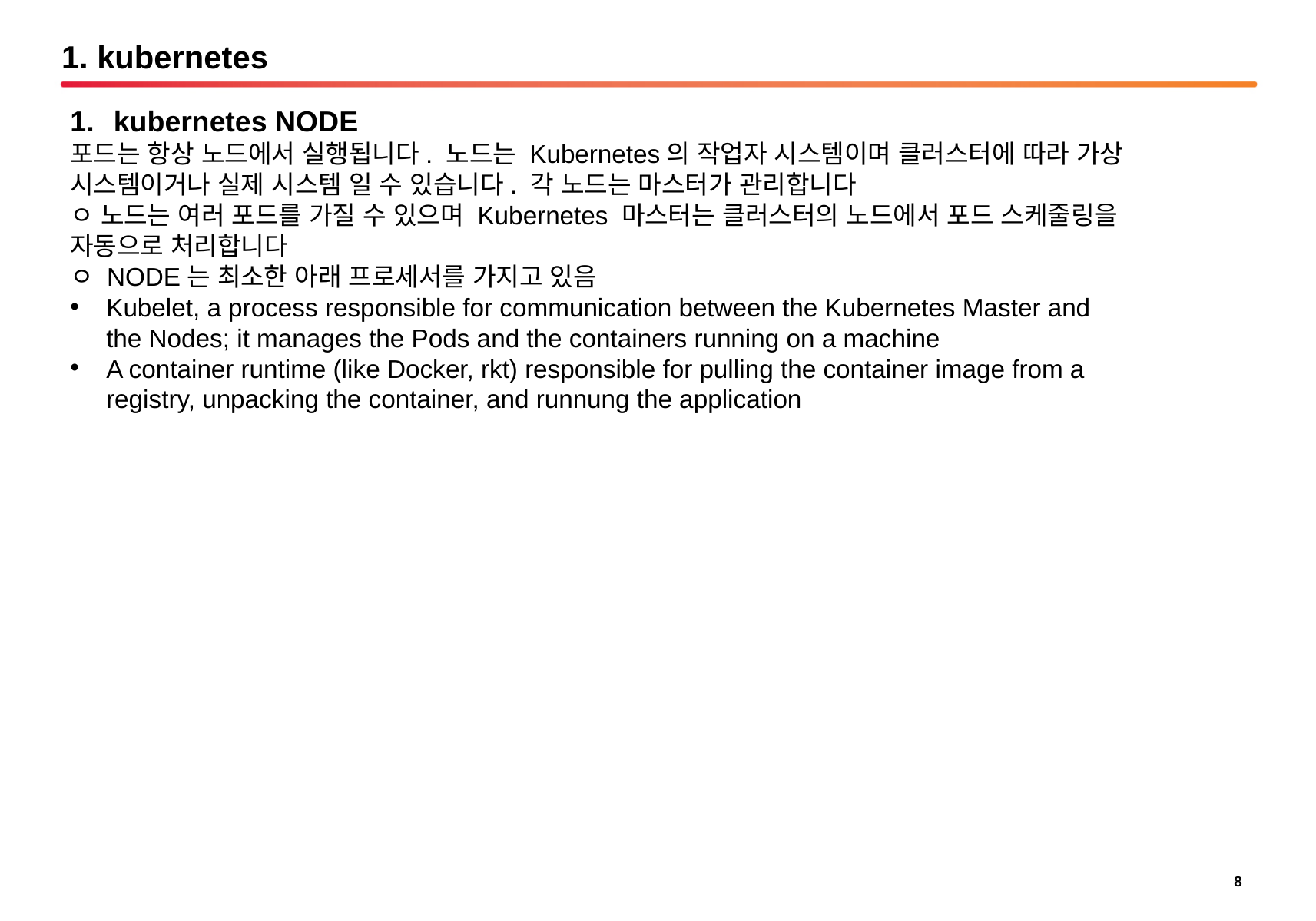

# 1. kubernetes
kubernetes NODE
포드는 항상 노드에서 실행됩니다. 노드는 Kubernetes의 작업자 시스템이며 클러스터에 따라 가상 시스템이거나 실제 시스템 일 수 있습니다. 각 노드는 마스터가 관리합니다
ㅇ 노드는 여러 포드를 가질 수 있으며 Kubernetes 마스터는 클러스터의 노드에서 포드 스케줄링을 자동으로 처리합니다
ㅇ NODE는 최소한 아래 프로세서를 가지고 있음
Kubelet, a process responsible for communication between the Kubernetes Master and the Nodes; it manages the Pods and the containers running on a machine
A container runtime (like Docker, rkt) responsible for pulling the container image from a registry, unpacking the container, and runnung the application